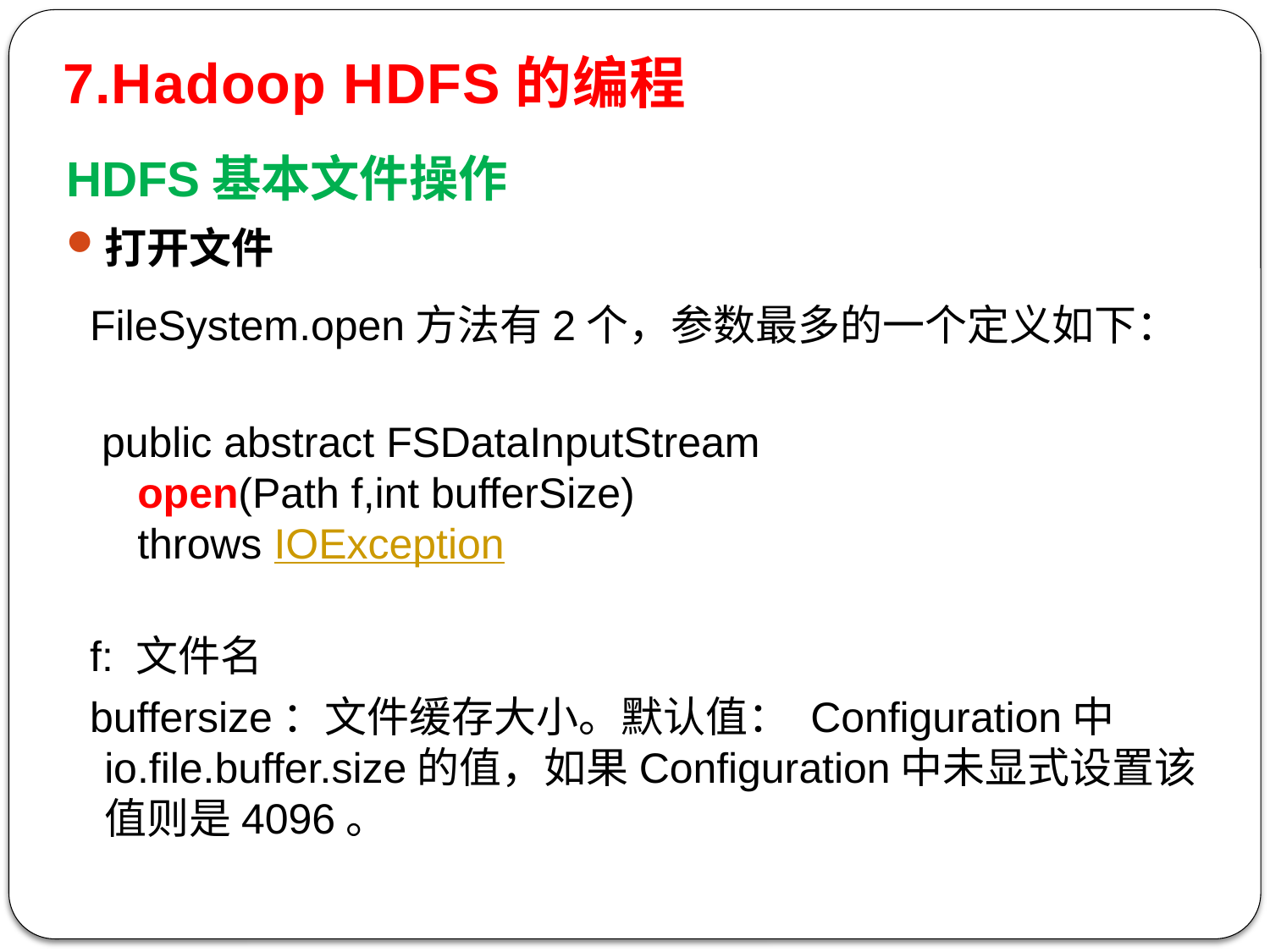

7.Hadoop HDFS的编程
HDFS基本文件操作
打开文件
  FileSystem.open方法有2个，参数最多的一个定义如下：
   public abstract FSDataInputStream
      open(Path f,int bufferSize)
      throws IOException

  f: 文件名
  buffersize：文件缓存大小。默认值： Configuration中io.file.buffer.size的值，如果Configuration中未显式设置该值则是4096。